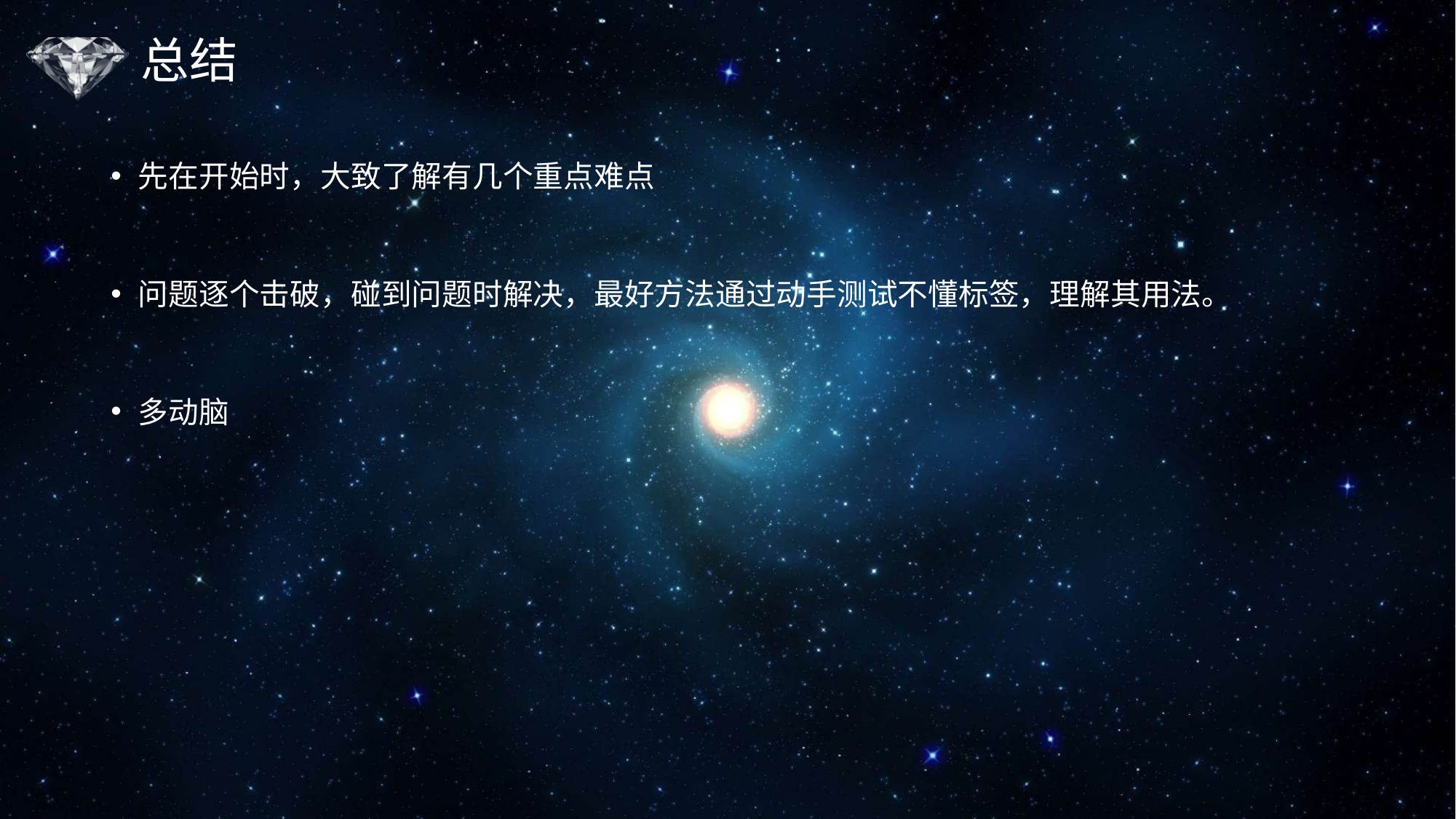

# 总结
先在开始时，大致了解有几个重点难点

问题逐个击破，碰到问题时解决，最好方法通过动手测试不懂标签，理解其用法。

多动脑